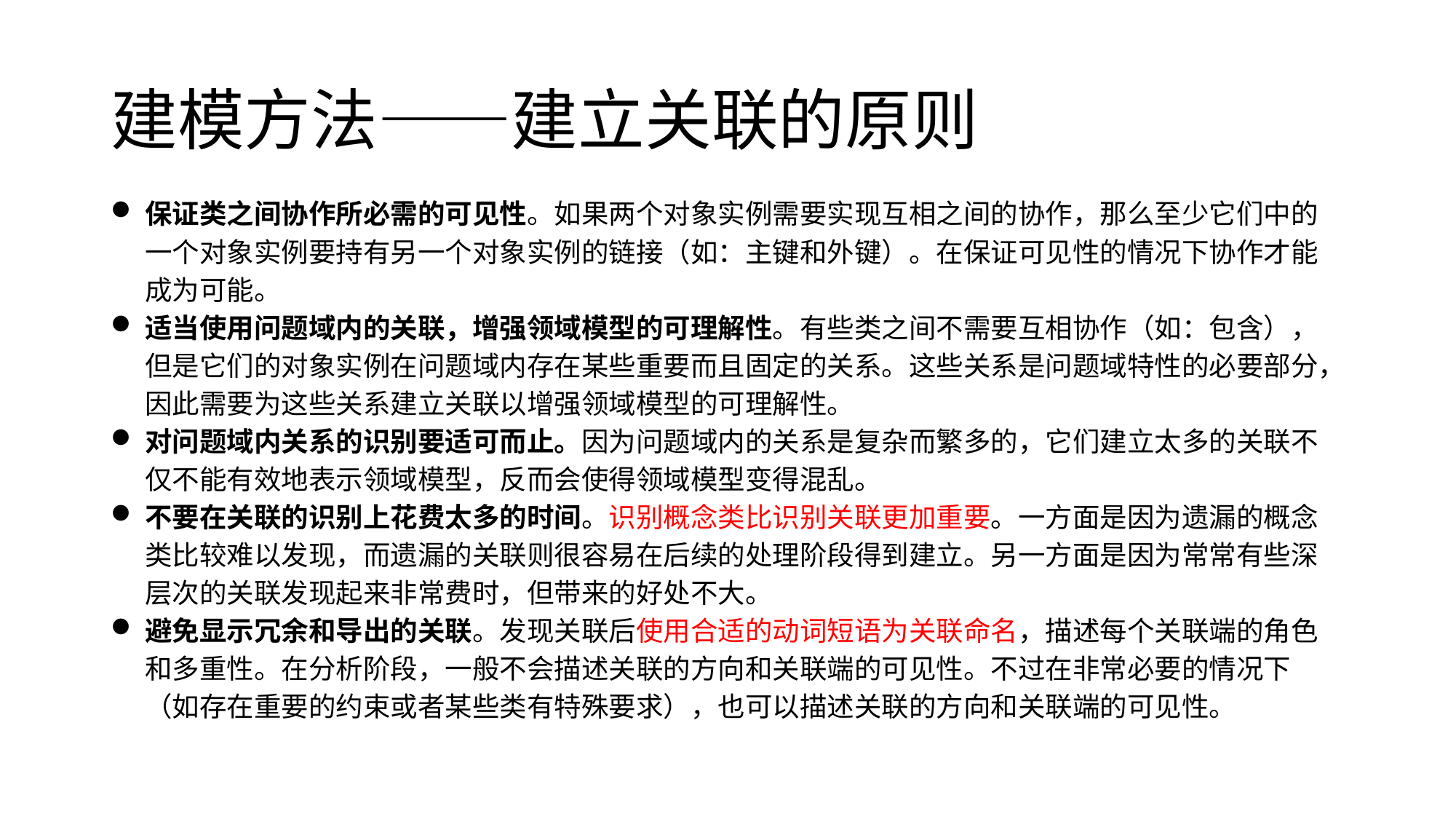

# 建模方法——建立关联的原则
保证类之间协作所必需的可见性。如果两个对象实例需要实现互相之间的协作，那么至少它们中的一个对象实例要持有另一个对象实例的链接（如：主键和外键）。在保证可见性的情况下协作才能成为可能。
适当使用问题域内的关联，增强领域模型的可理解性。有些类之间不需要互相协作（如：包含），但是它们的对象实例在问题域内存在某些重要而且固定的关系。这些关系是问题域特性的必要部分，因此需要为这些关系建立关联以增强领域模型的可理解性。
对问题域内关系的识别要适可而止。因为问题域内的关系是复杂而繁多的，它们建立太多的关联不仅不能有效地表示领域模型，反而会使得领域模型变得混乱。
不要在关联的识别上花费太多的时间。识别概念类比识别关联更加重要。一方面是因为遗漏的概念类比较难以发现，而遗漏的关联则很容易在后续的处理阶段得到建立。另一方面是因为常常有些深层次的关联发现起来非常费时，但带来的好处不大。
避免显示冗余和导出的关联。发现关联后使用合适的动词短语为关联命名，描述每个关联端的角色和多重性。在分析阶段，一般不会描述关联的方向和关联端的可见性。不过在非常必要的情况下（如存在重要的约束或者某些类有特殊要求），也可以描述关联的方向和关联端的可见性。